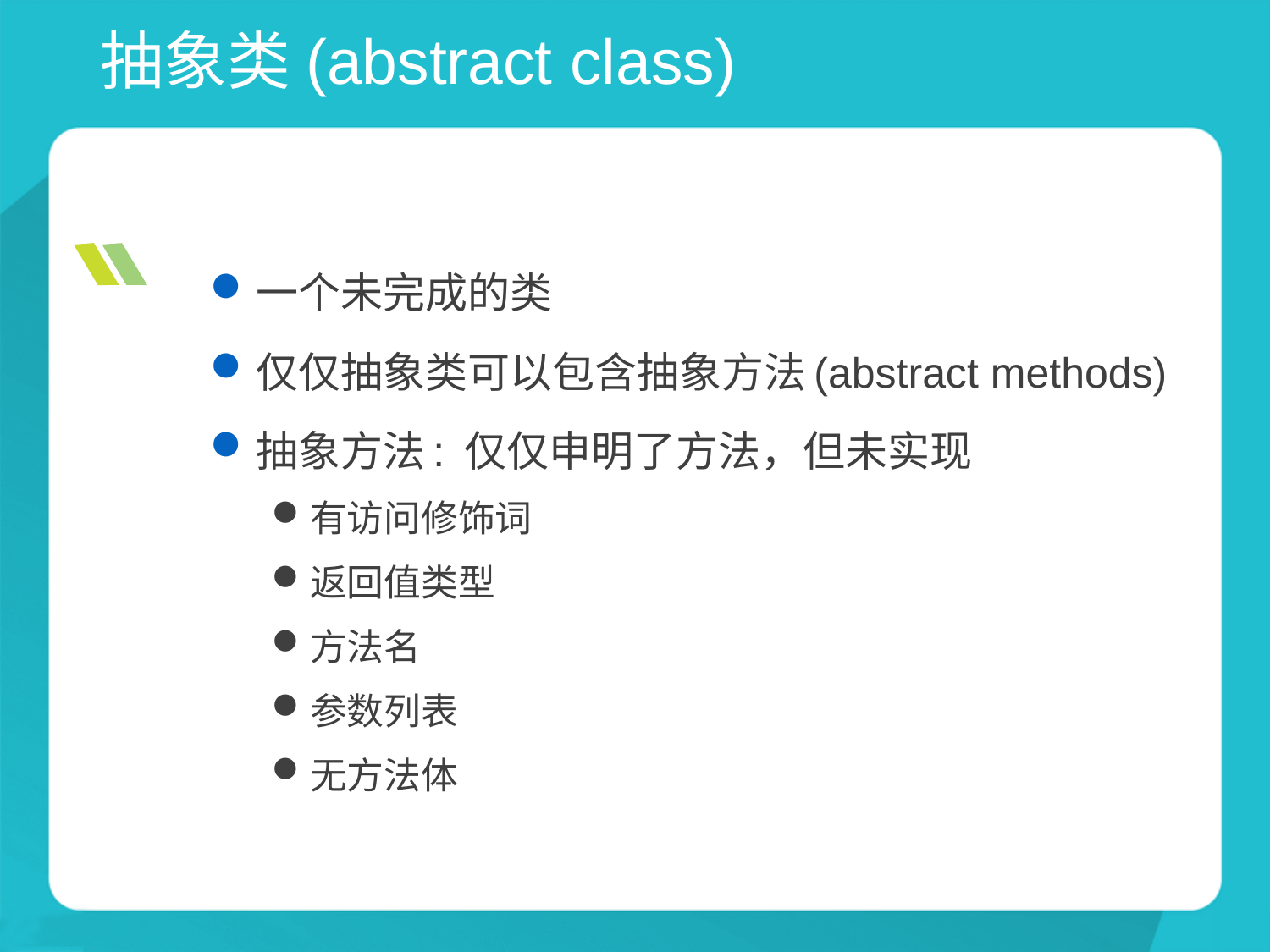

# 抽象类(abstract class)

一个未完成的类
仅仅抽象类可以包含抽象方法(abstract methods)
抽象方法: 仅仅申明了方法，但未实现
有访问修饰词
返回值类型
方法名
参数列表
无方法体
61